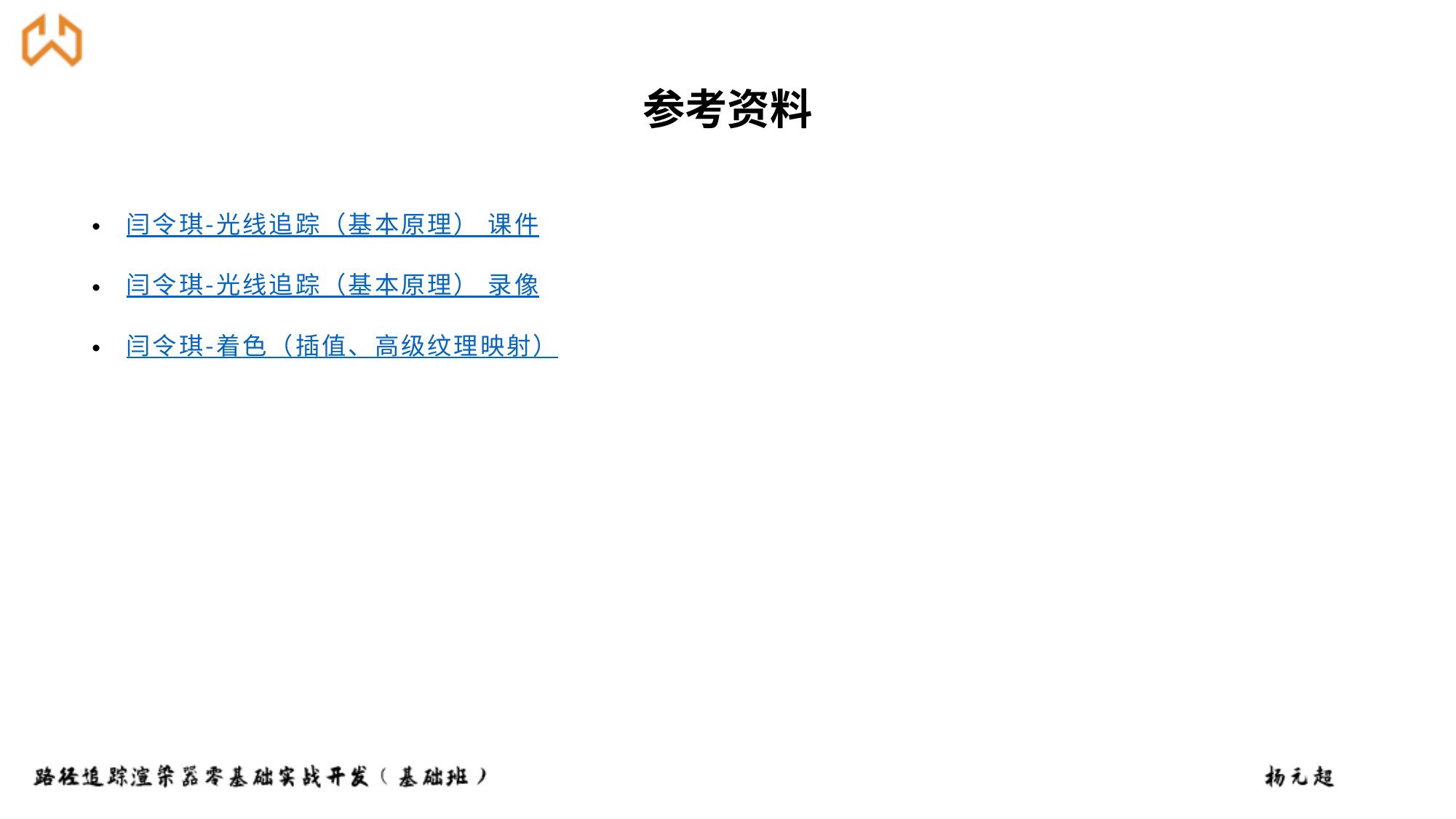

闫令琪-光线追踪（基本原理） 课件
闫令琪-光线追踪（基本原理） 录像
闫令琪-着色（插值、高级纹理映射）